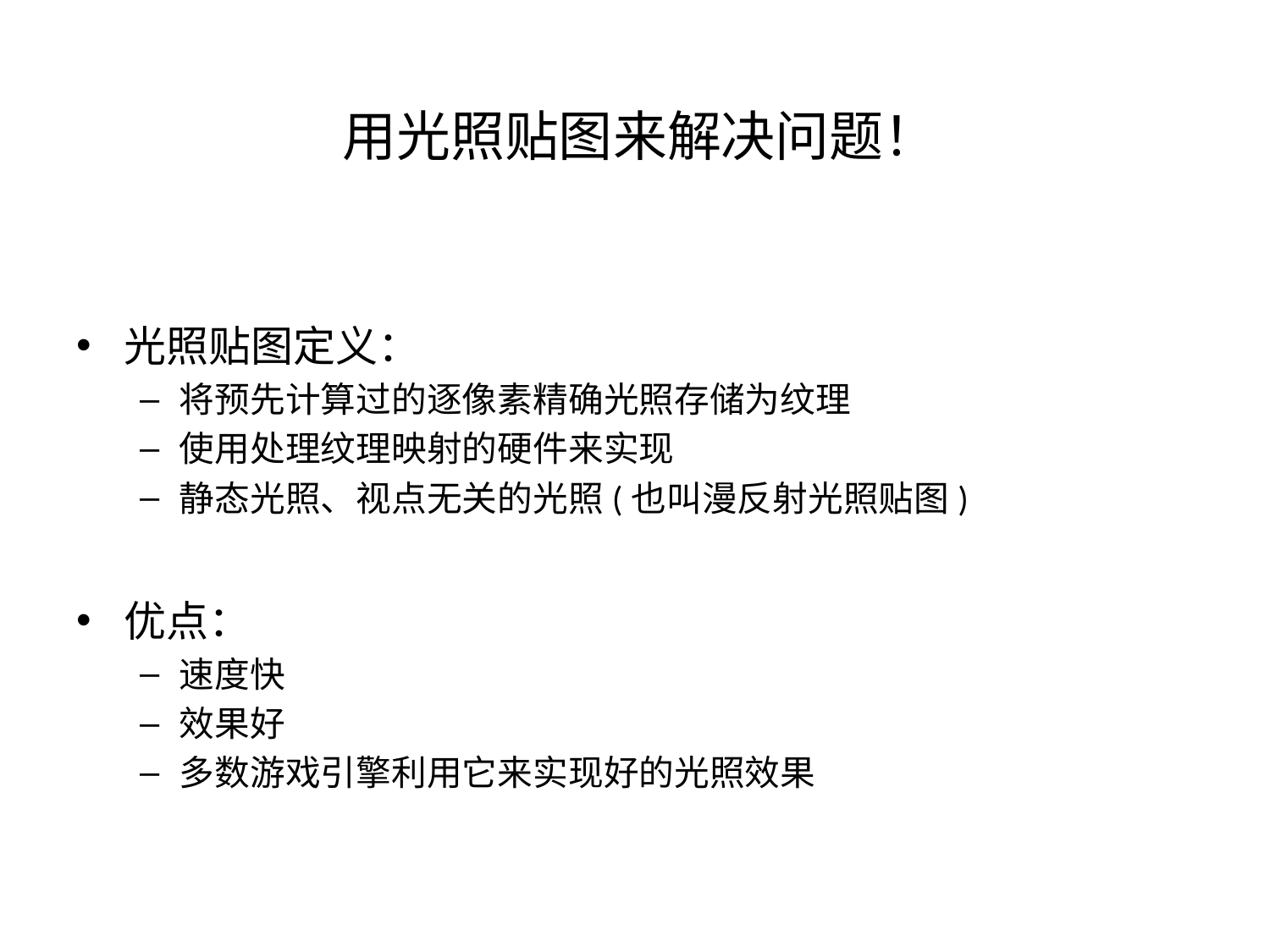

# 用光照贴图来解决问题！

光照贴图定义：
将预先计算过的逐像素精确光照存储为纹理
使用处理纹理映射的硬件来实现
静态光照、视点无关的光照(也叫漫反射光照贴图)

优点：
速度快
效果好
多数游戏引擎利用它来实现好的光照效果